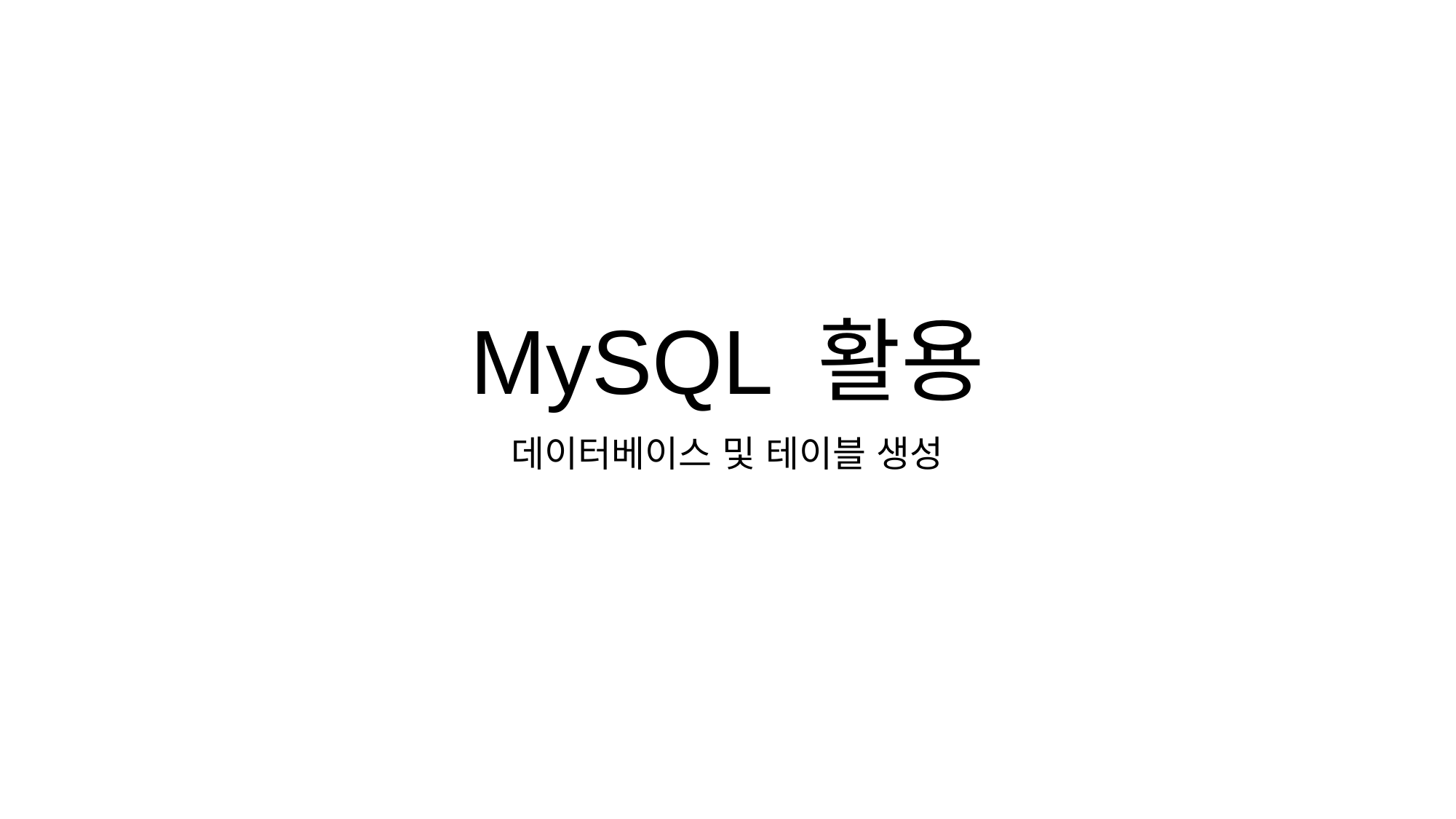

# MySQL 활용
데이터베이스 및 테이블 생성